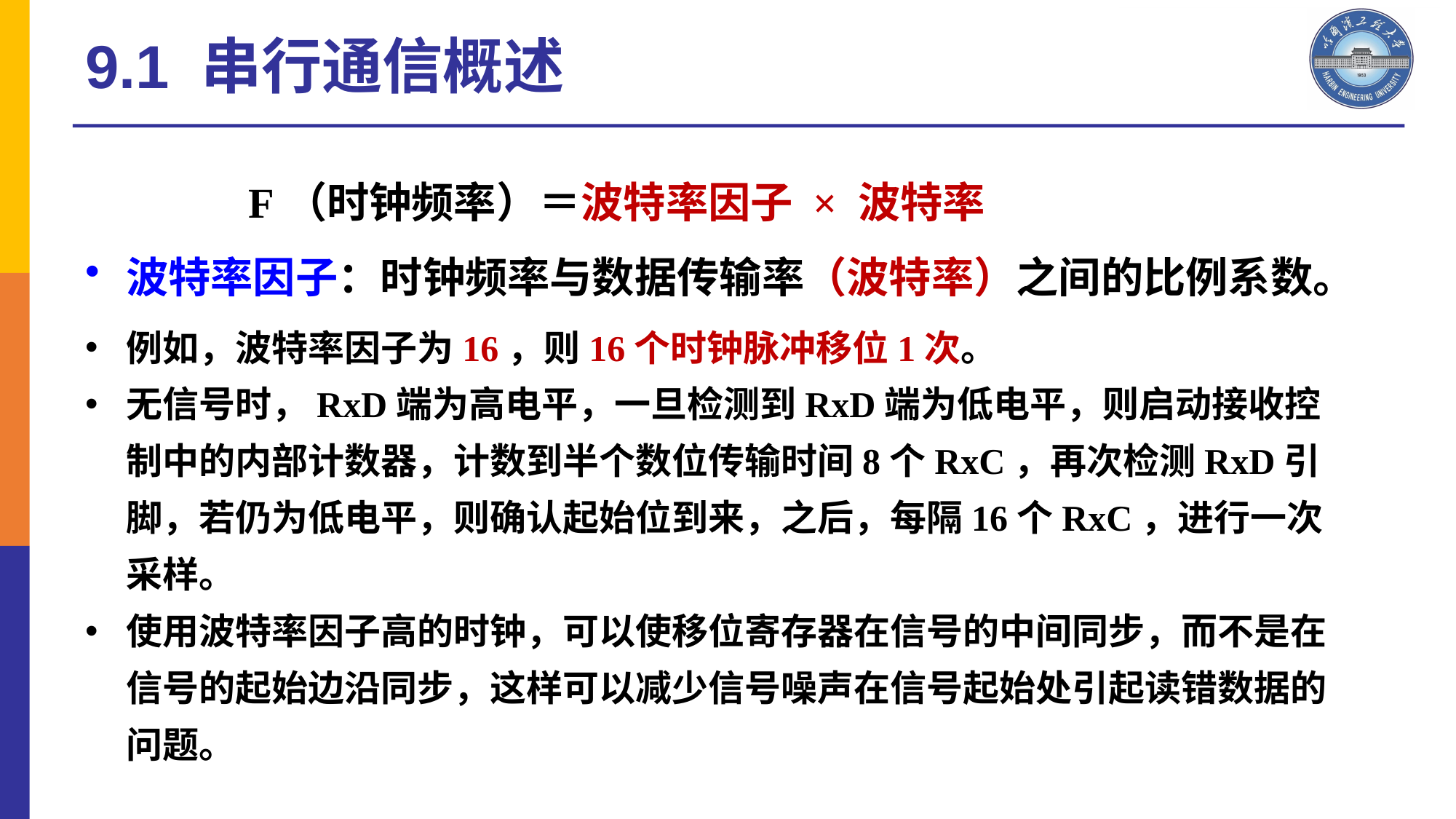

9.1 串行通信概述

               F（时钟频率）＝波特率因子 × 波特率
波特率因子：时钟频率与数据传输率（波特率）之间的比例系数。
例如，波特率因子为16，则16个时钟脉冲移位1次。
无信号时，RxD端为高电平，一旦检测到RxD端为低电平，则启动接收控制中的内部计数器，计数到半个数位传输时间8个RxC，再次检测RxD引脚，若仍为低电平，则确认起始位到来，之后，每隔16个RxC，进行一次采样。
使用波特率因子高的时钟，可以使移位寄存器在信号的中间同步，而不是在信号的起始边沿同步，这样可以减少信号噪声在信号起始处引起读错数据的问题。